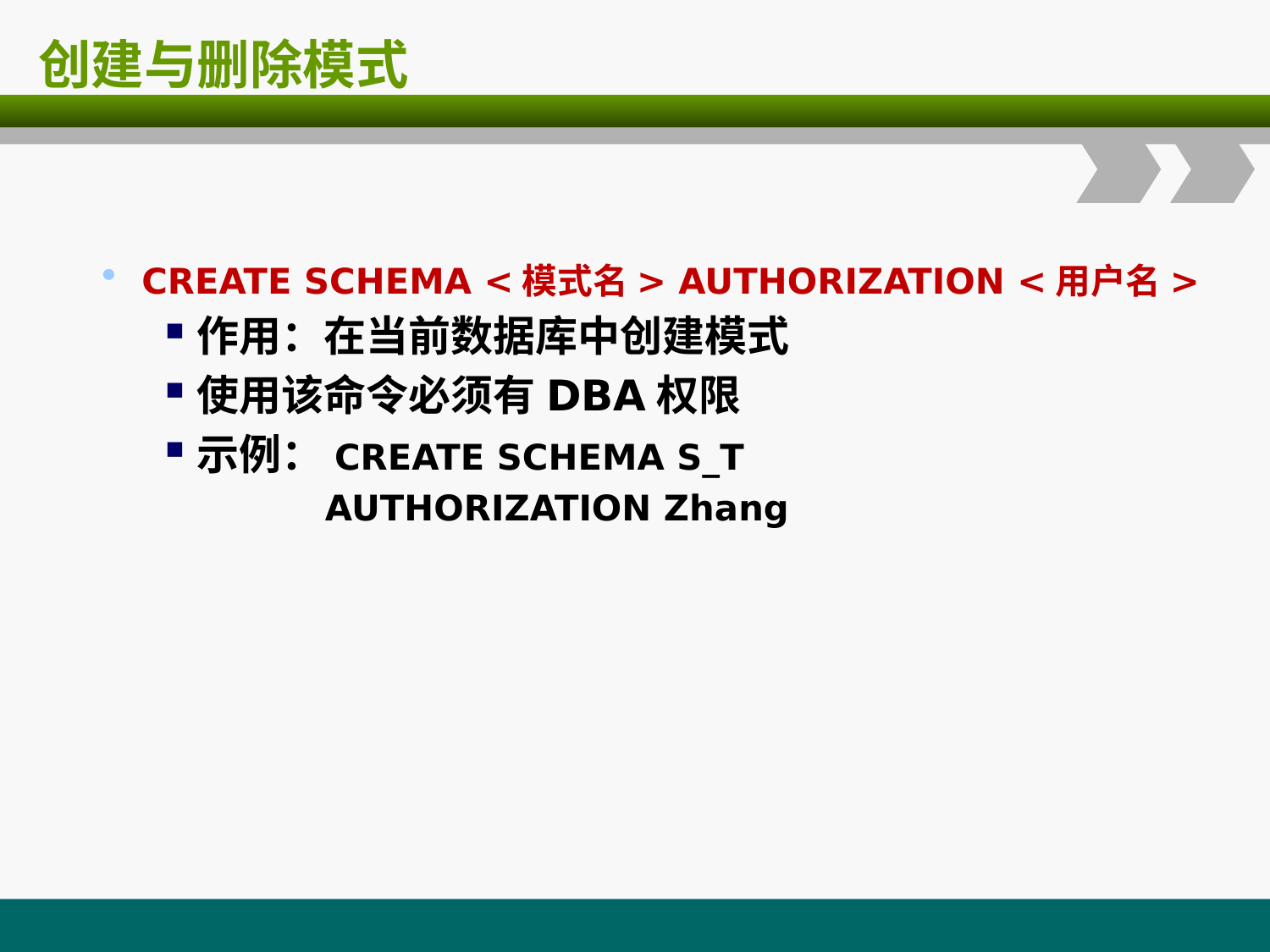

# 创建与删除模式

CREATE SCHEMA <模式名> AUTHORIZATION <用户名>
作用：在当前数据库中创建模式
使用该命令必须有DBA权限
示例：CREATE SCHEMA S_T
             AUTHORIZATION Zhang